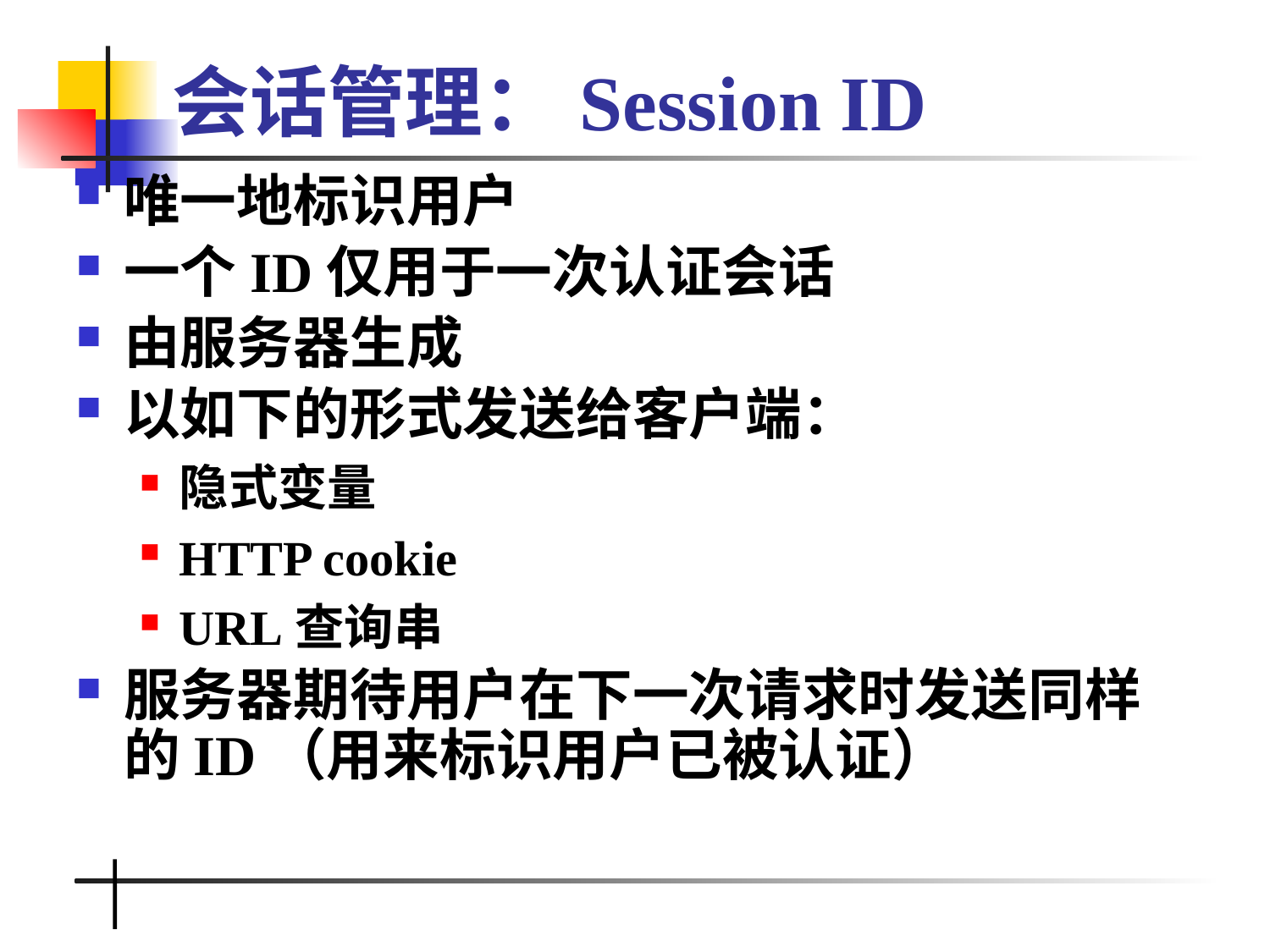

# 会话管理：Session ID
唯一地标识用户
一个ID仅用于一次认证会话
由服务器生成
以如下的形式发送给客户端：
隐式变量
HTTP cookie
URL查询串
服务器期待用户在下一次请求时发送同样的ID（用来标识用户已被认证）